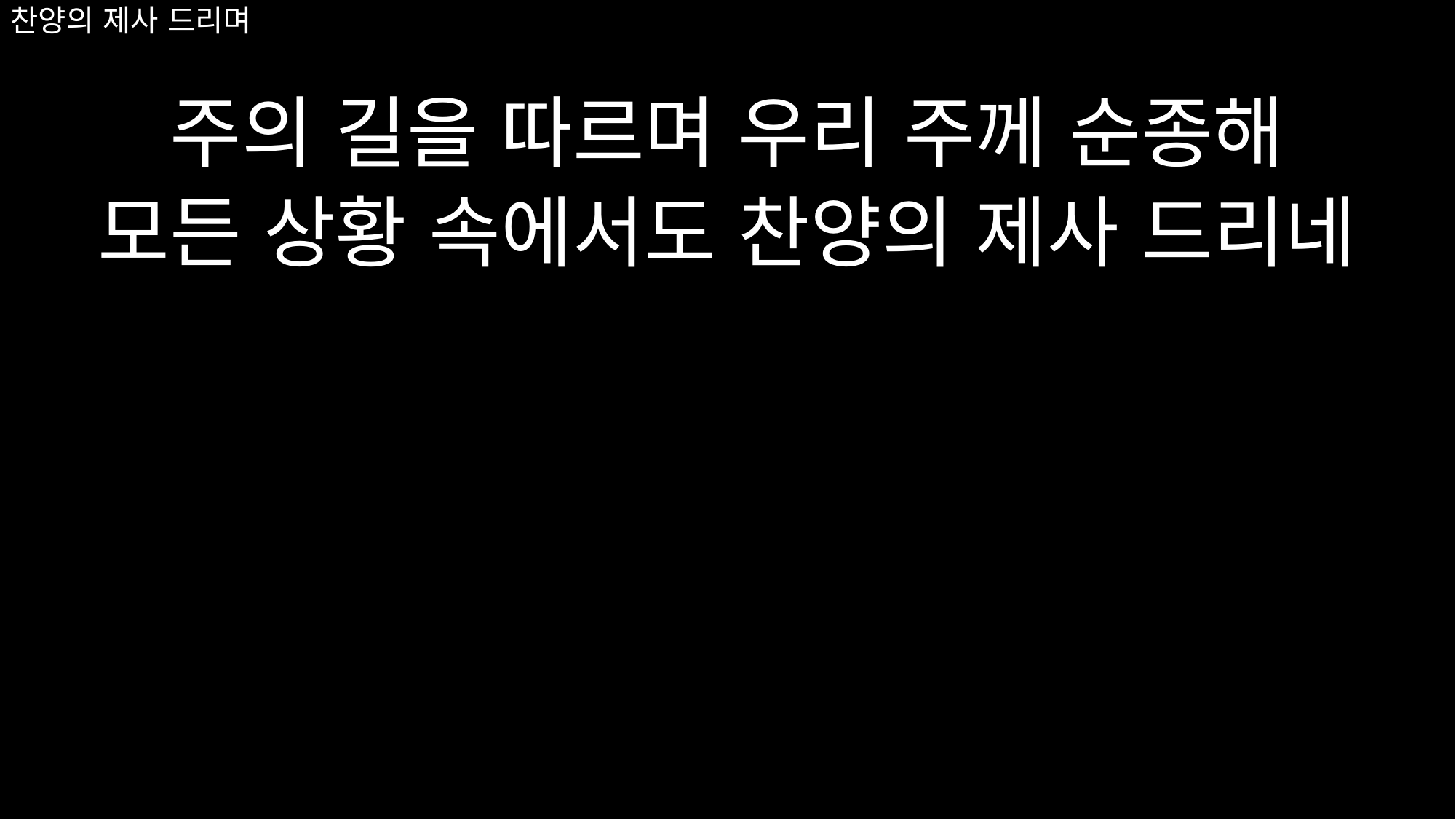

# 찬양의 제사 드리며
주의 길을 따르며 우리 주께 순종해
모든 상황 속에서도 찬양의 제사 드리네